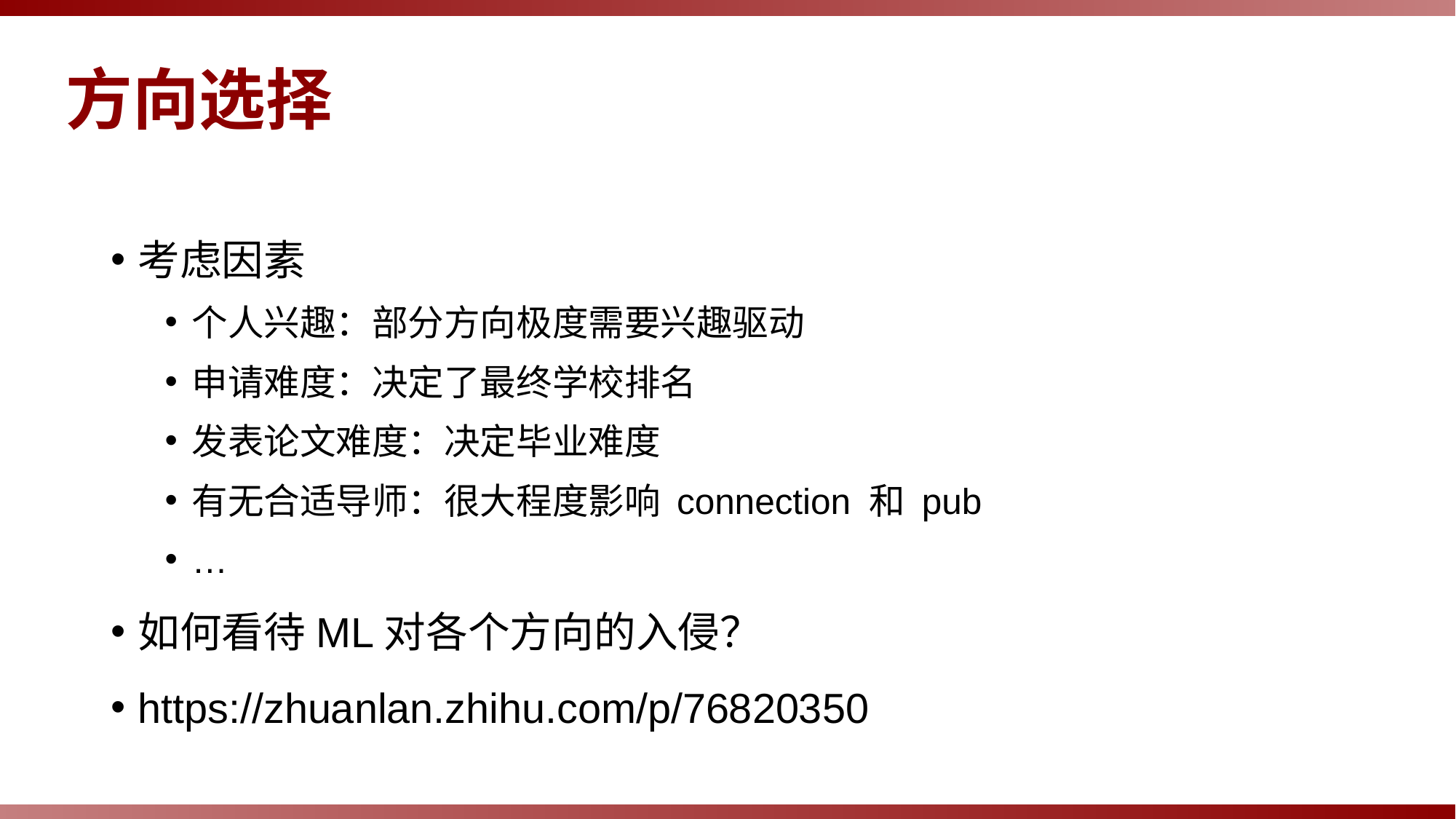

方向选择
考虑因素
个人兴趣：部分方向极度需要兴趣驱动
申请难度：决定了最终学校排名
发表论文难度：决定毕业难度
有无合适导师：很大程度影响 connection 和 pub
…
如何看待ML对各个方向的入侵？
https://zhuanlan.zhihu.com/p/76820350